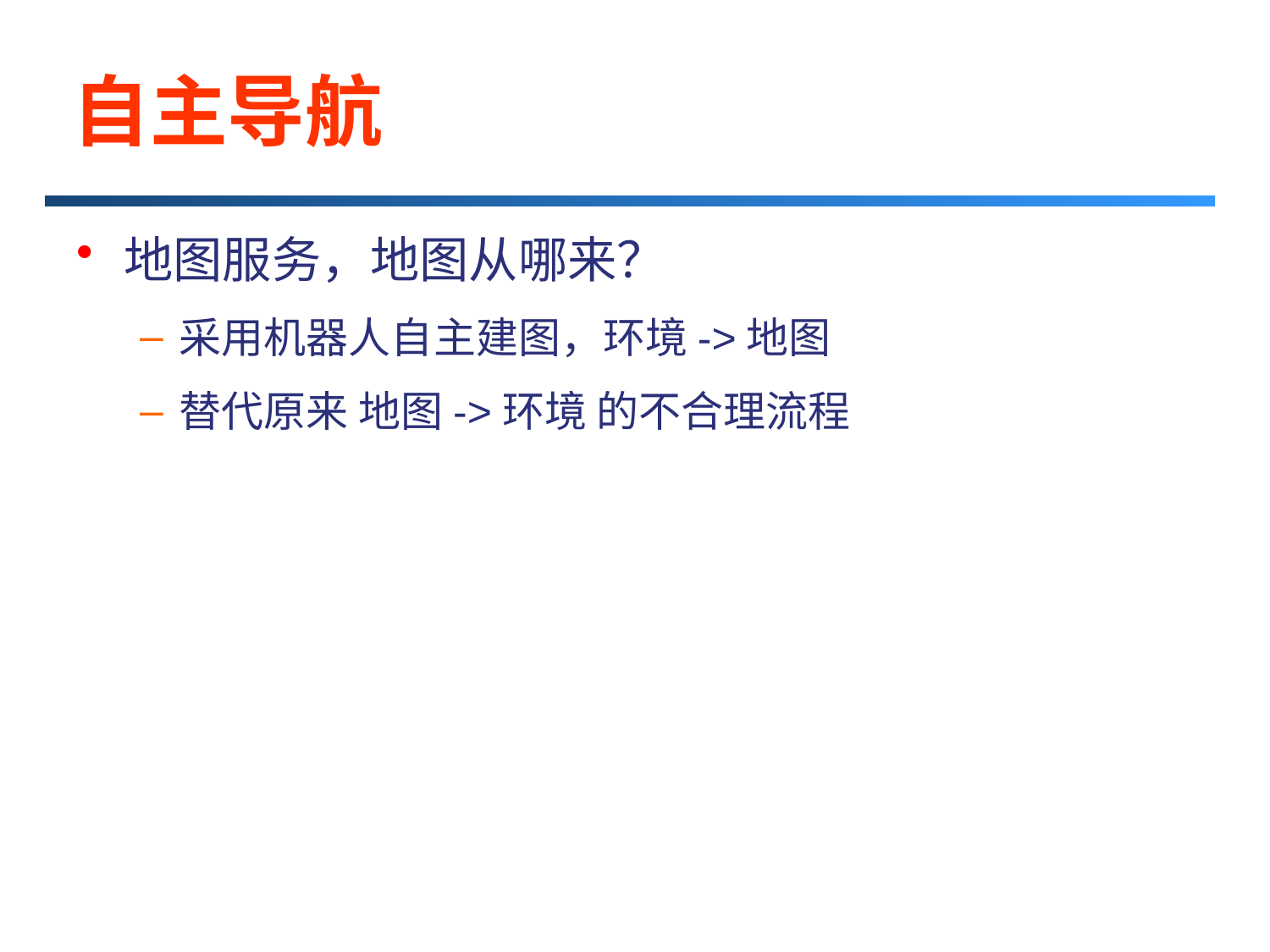

# 自主导航
地图服务，地图从哪来？
采用机器人自主建图，环境->地图
替代原来 地图->环境 的不合理流程